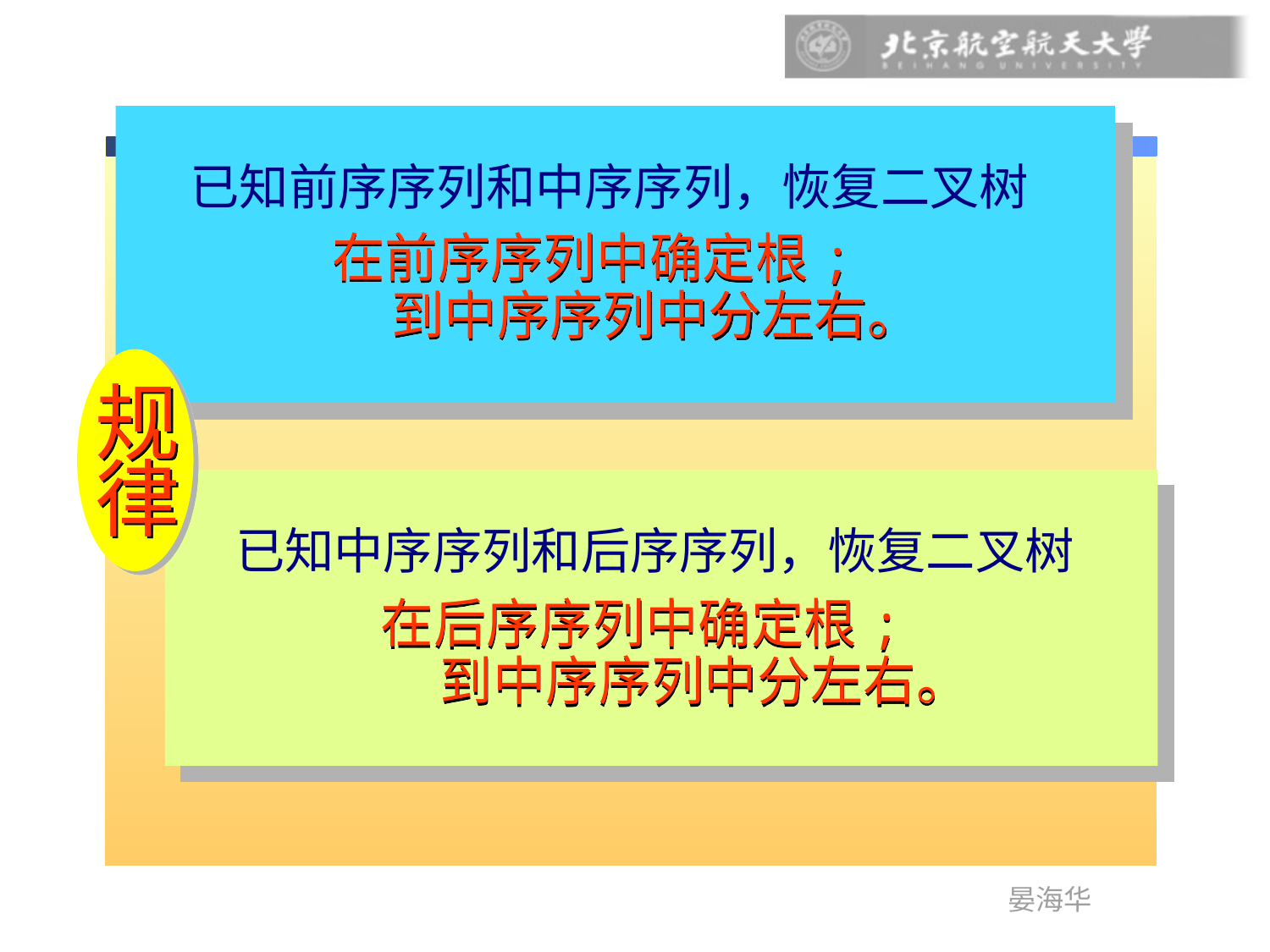

已知前序序列和中序序列，恢复二叉树
 在前序序列中确定根;
      到中序序列中分左右。

规
律

 已知中序序列和后序序列，恢复二叉树
 在后序序列中确定根;
      到中序序列中分左右。